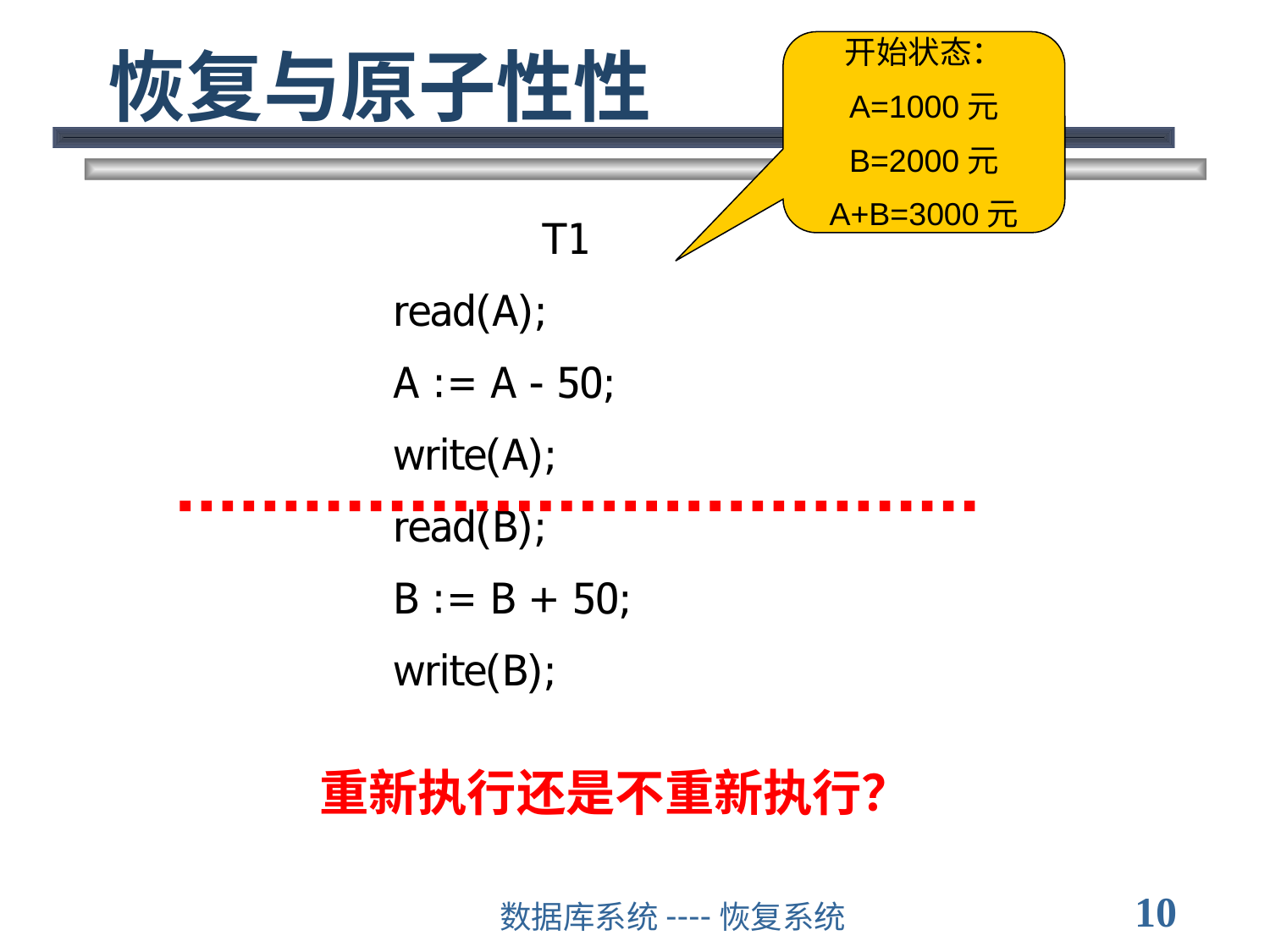

# 恢复与原子性性
开始状态：
A=1000元
B=2000元
A+B=3000元
T1
read(A);
A := A − 50;
write(A);
read(B);
B := B + 50;
write(B);

重新执行还是不重新执行？
10
数据库系统----恢复系统